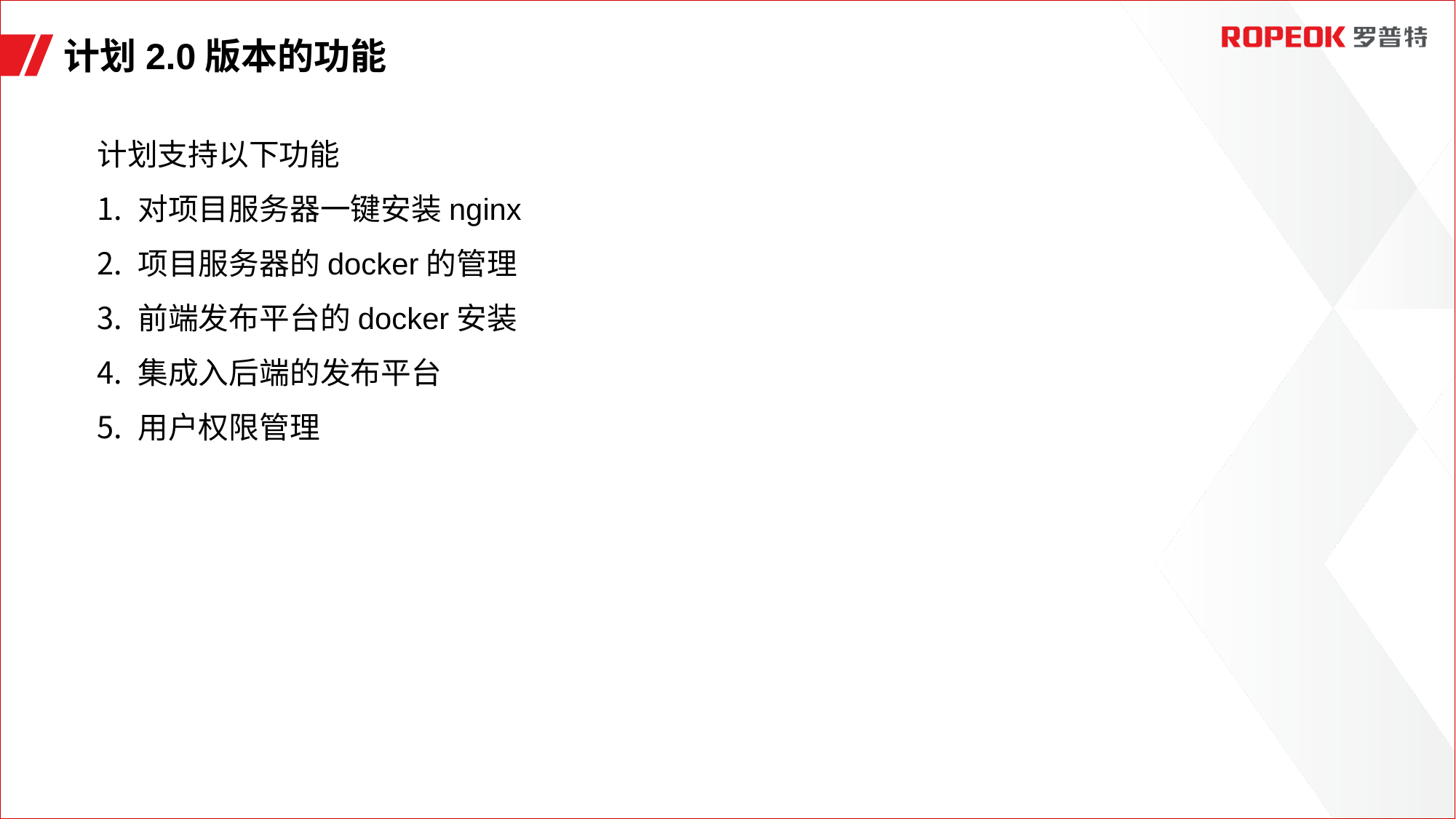

计划2.0版本的功能

计划支持以下功能
对项目服务器一键安装nginx
项目服务器的docker的管理
前端发布平台的docker安装
集成入后端的发布平台
用户权限管理